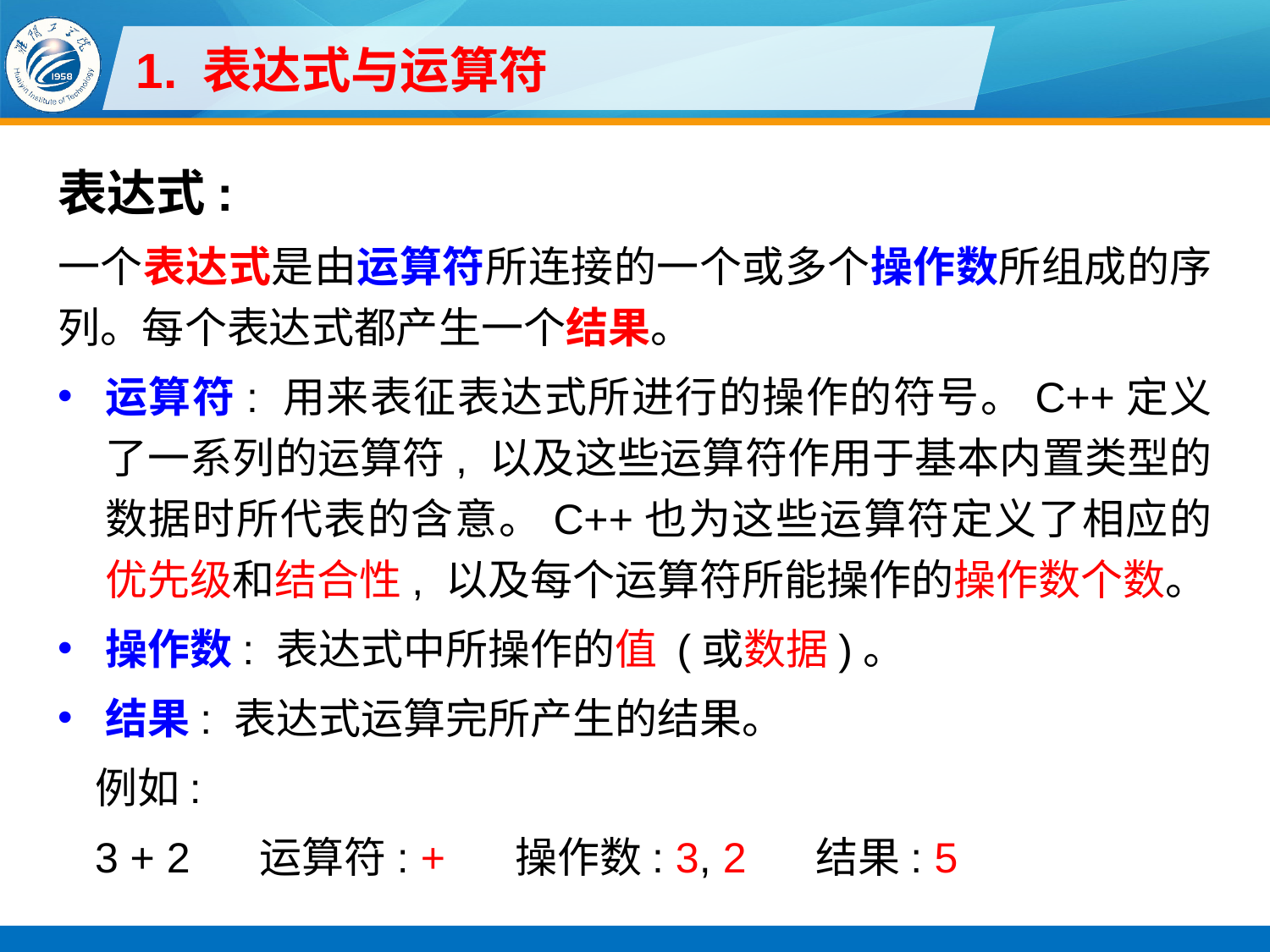

# 1. 表达式与运算符
表达式:
一个表达式是由运算符所连接的一个或多个操作数所组成的序列。每个表达式都产生一个结果。
运算符: 用来表征表达式所进行的操作的符号。C++定义了一系列的运算符, 以及这些运算符作用于基本内置类型的数据时所代表的含意。C++也为这些运算符定义了相应的优先级和结合性, 以及每个运算符所能操作的操作数个数。
操作数: 表达式中所操作的值 (或数据)。
结果: 表达式运算完所产生的结果。
例如:
3 + 2     运算符: +     操作数: 3, 2     结果: 5